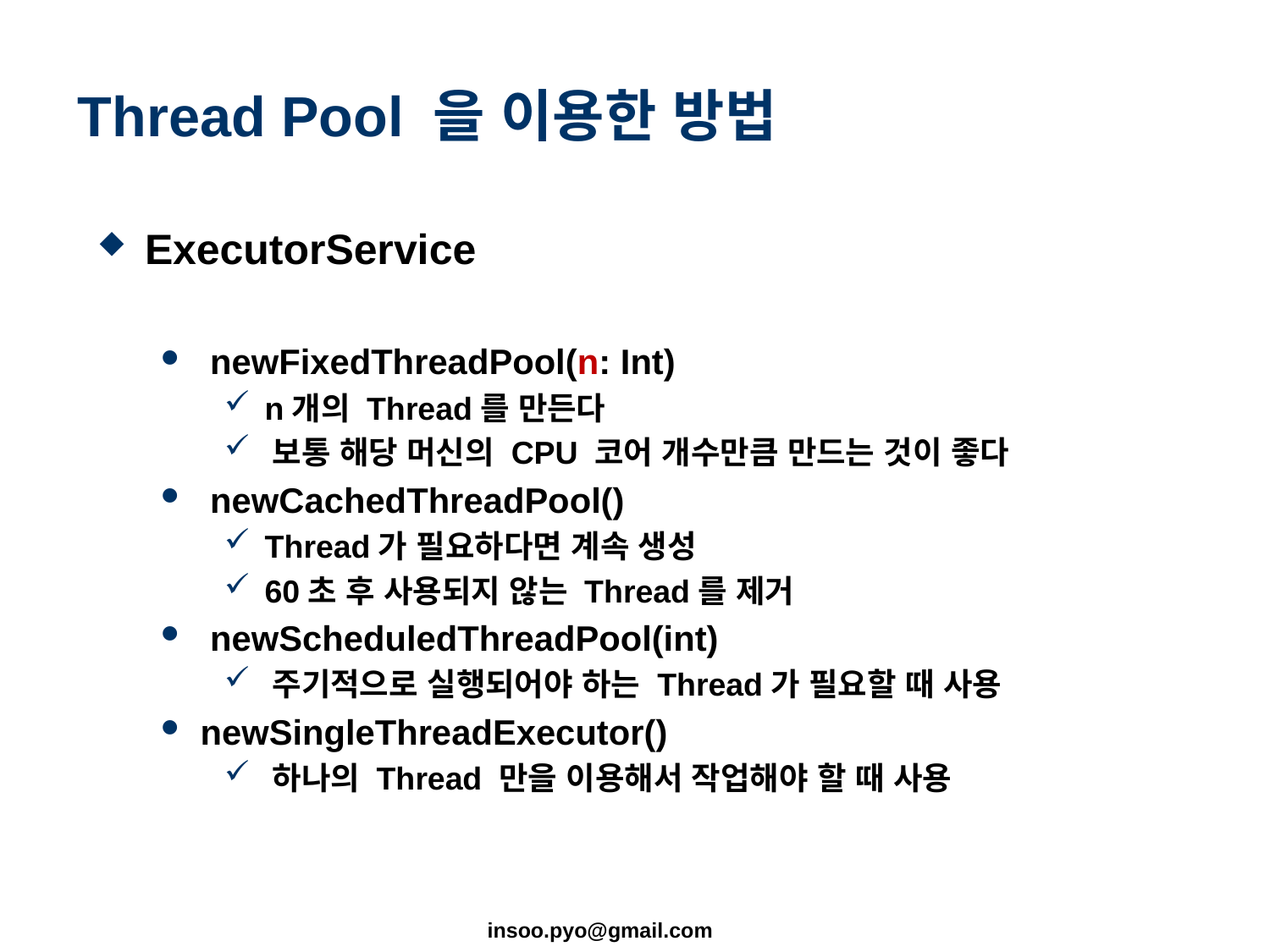

# Thread Pool 을 이용한 방법
ExecutorService

 newFixedThreadPool(n: Int)
 n개의 Thread를 만든다
 보통 해당 머신의 CPU 코어 개수만큼 만드는 것이 좋다
 newCachedThreadPool()
 Thread가 필요하다면 계속 생성
 60초 후 사용되지 않는 Thread를 제거
 newScheduledThreadPool(int)
 주기적으로 실행되어야 하는 Thread가 필요할 때 사용
newSingleThreadExecutor()
 하나의 Thread 만을 이용해서 작업해야 할 때 사용